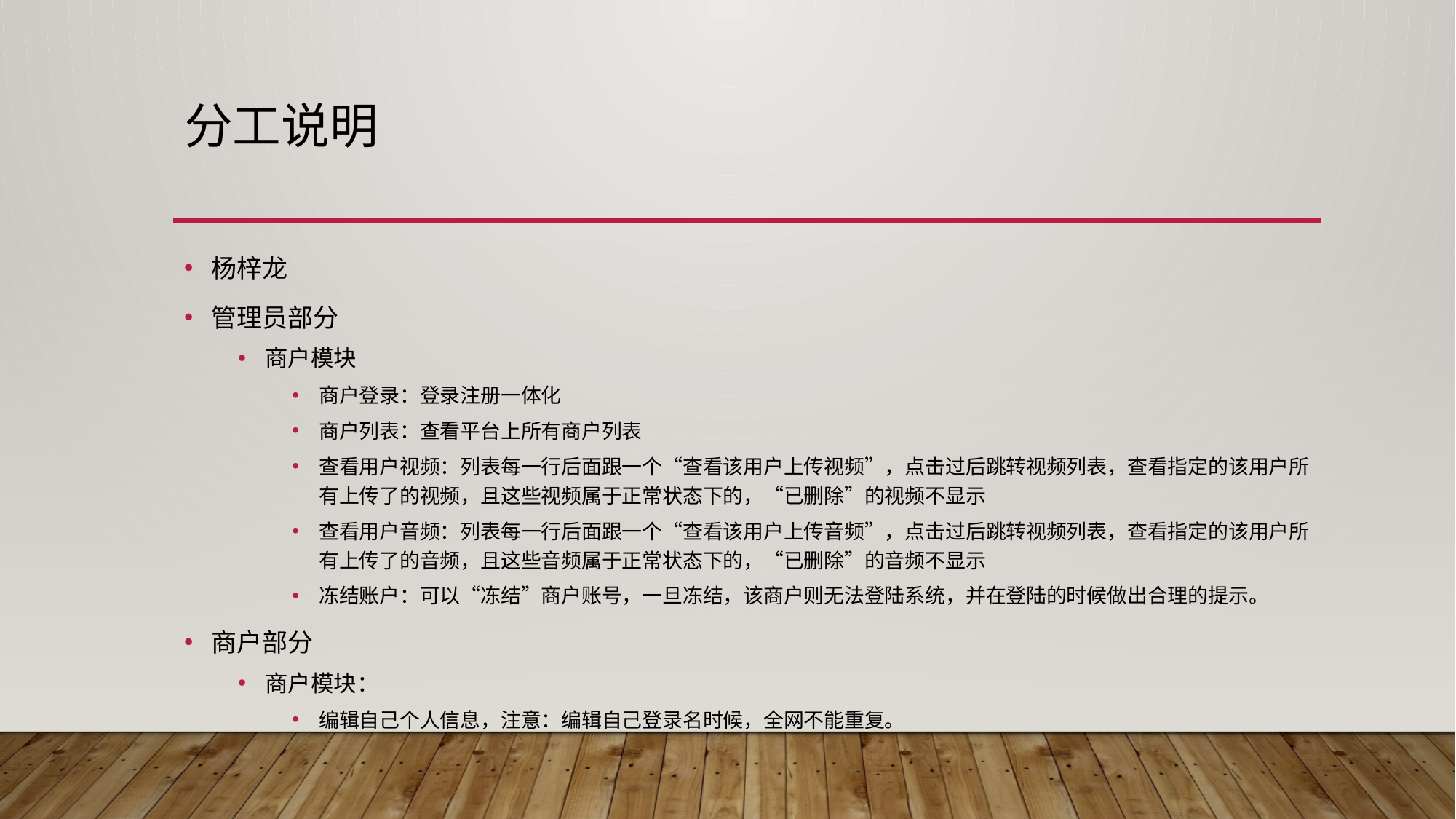

# 分工说明
杨梓龙
管理员部分
商户模块
商户登录：登录注册一体化
商户列表：查看平台上所有商户列表
查看用户视频：列表每一行后面跟一个“查看该用户上传视频”，点击过后跳转视频列表，查看指定的该用户所有上传了的视频，且这些视频属于正常状态下的，“已删除”的视频不显示
查看用户音频：列表每一行后面跟一个“查看该用户上传音频”，点击过后跳转视频列表，查看指定的该用户所有上传了的音频，且这些音频属于正常状态下的，“已删除”的音频不显示
冻结账户：可以“冻结”商户账号，一旦冻结，该商户则无法登陆系统，并在登陆的时候做出合理的提示。
商户部分
商户模块：
编辑自己个人信息，注意：编辑自己登录名时候，全网不能重复。